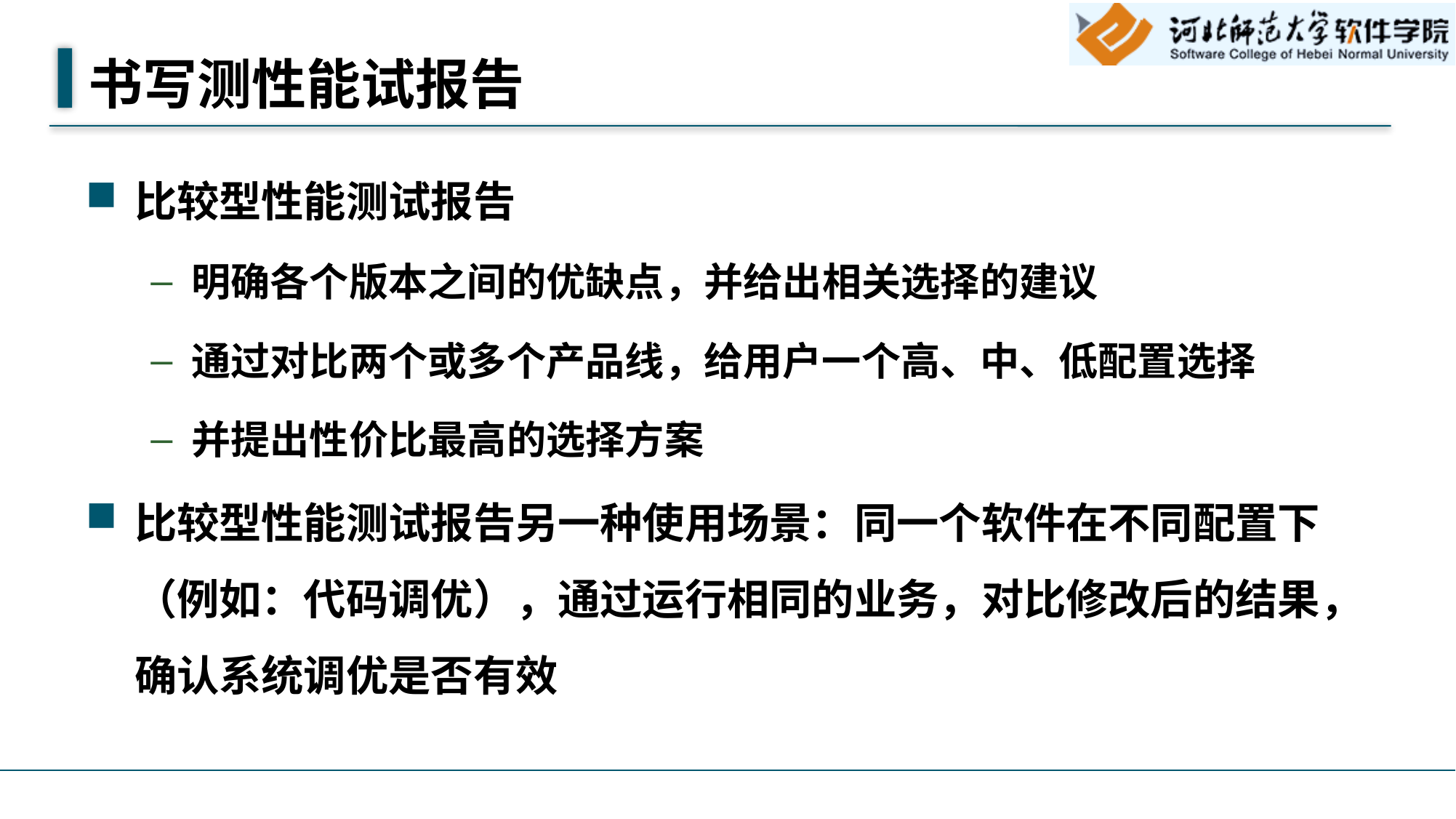

# 书写测性能试报告
比较型性能测试报告
明确各个版本之间的优缺点，并给出相关选择的建议
通过对比两个或多个产品线，给用户一个高、中、低配置选择
并提出性价比最高的选择方案
比较型性能测试报告另一种使用场景：同一个软件在不同配置下（例如：代码调优），通过运行相同的业务，对比修改后的结果，确认系统调优是否有效